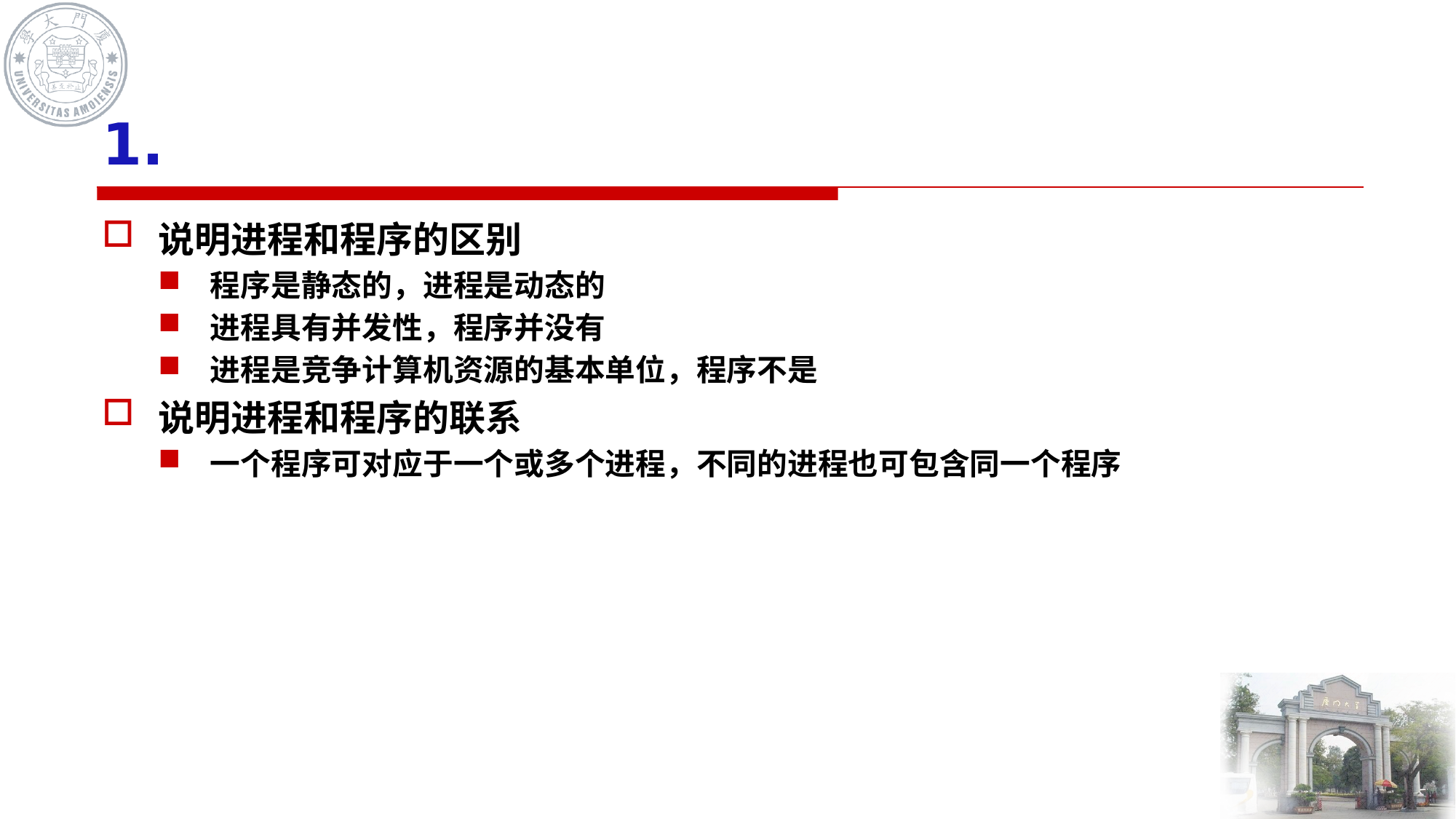

# 1.
说明进程和程序的区别
程序是静态的，进程是动态的
进程具有并发性，程序并没有
进程是竞争计算机资源的基本单位，程序不是
说明进程和程序的联系
一个程序可对应于一个或多个进程，不同的进程也可包含同一个程序